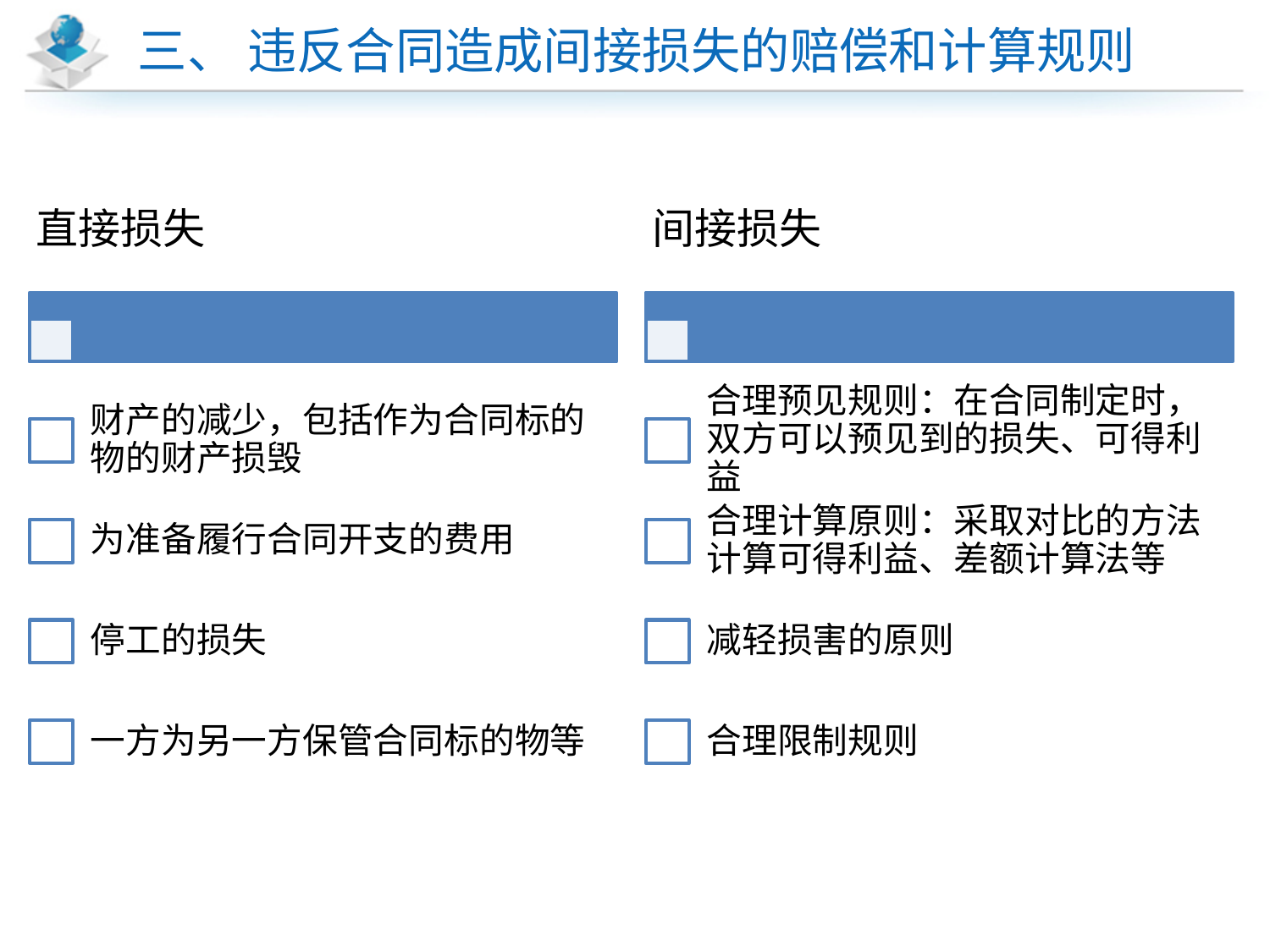

# 三、 违反合同造成间接损失的赔偿和计算规则
直接损失
财产的减少，包括作为合同标的物的财产损毁
为准备履行合同开支的费用
停工的损失
一方为另一方保管合同标的物等
间接损失
合理预见规则：在合同制定时，双方可以预见到的损失、可得利益
合理计算原则：采取对比的方法计算可得利益、差额计算法等
减轻损害的原则
合理限制规则